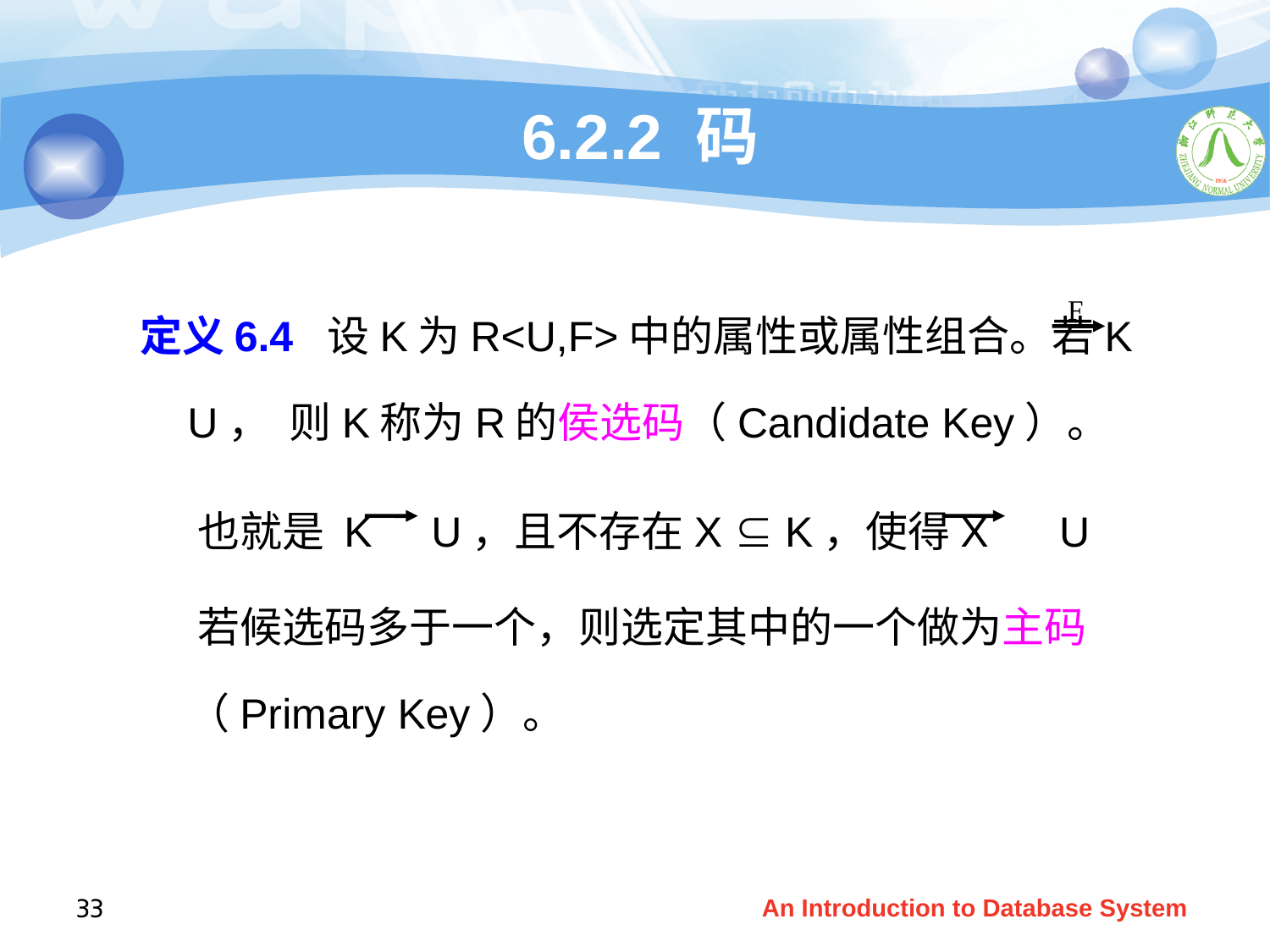

# 6.2.2 码
定义6.4  设K为R<U,F>中的属性或属性组合。若K    U，  则K称为R的侯选码（Candidate Key）。
     也就是 K     U，且不存在X ⊆ K，使得X      U
     若候选码多于一个，则选定其中的一个做为主码（Primary Key）。
F

33
An Introduction to Database System